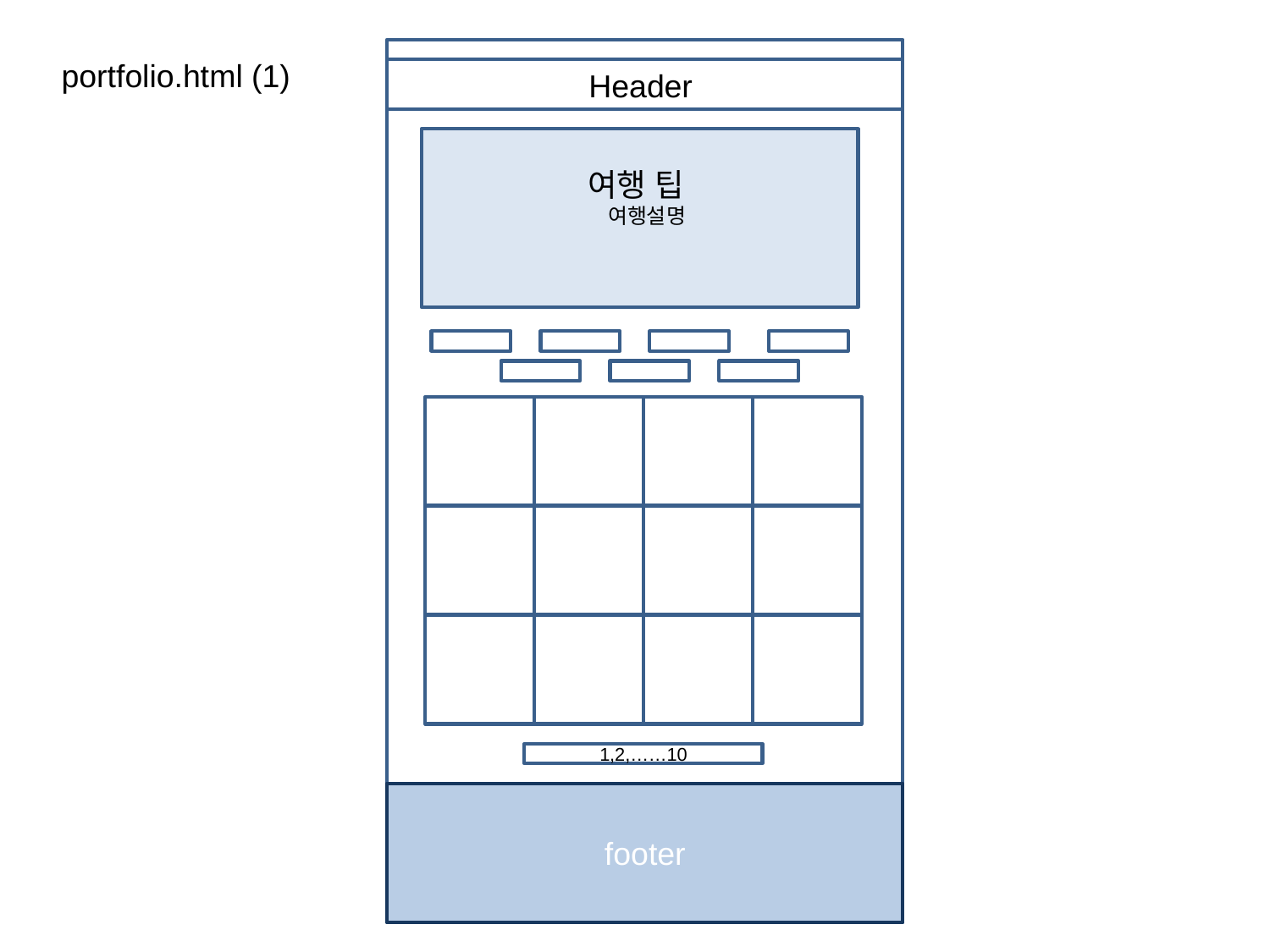

portfolio.html (1)

Header

여행 팁
여행설명

1,2,……10
footer